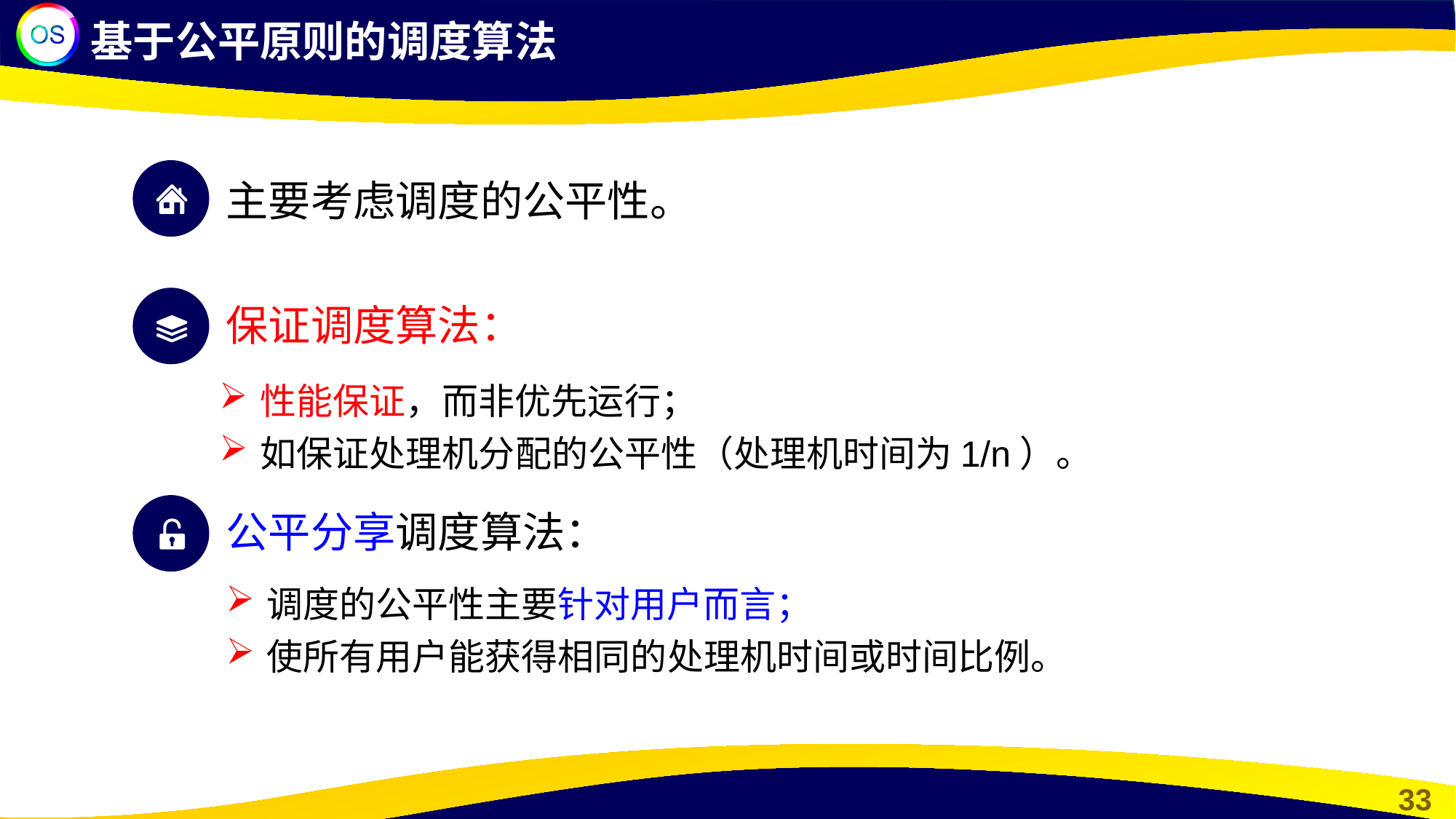

基于公平原则的调度算法

主要考虑调度的公平性。

保证调度算法：

性能保证，而非优先运行；
如保证处理机分配的公平性（处理机时间为1/n）。

公平分享调度算法：

调度的公平性主要针对用户而言；
使所有用户能获得相同的处理机时间或时间比例。